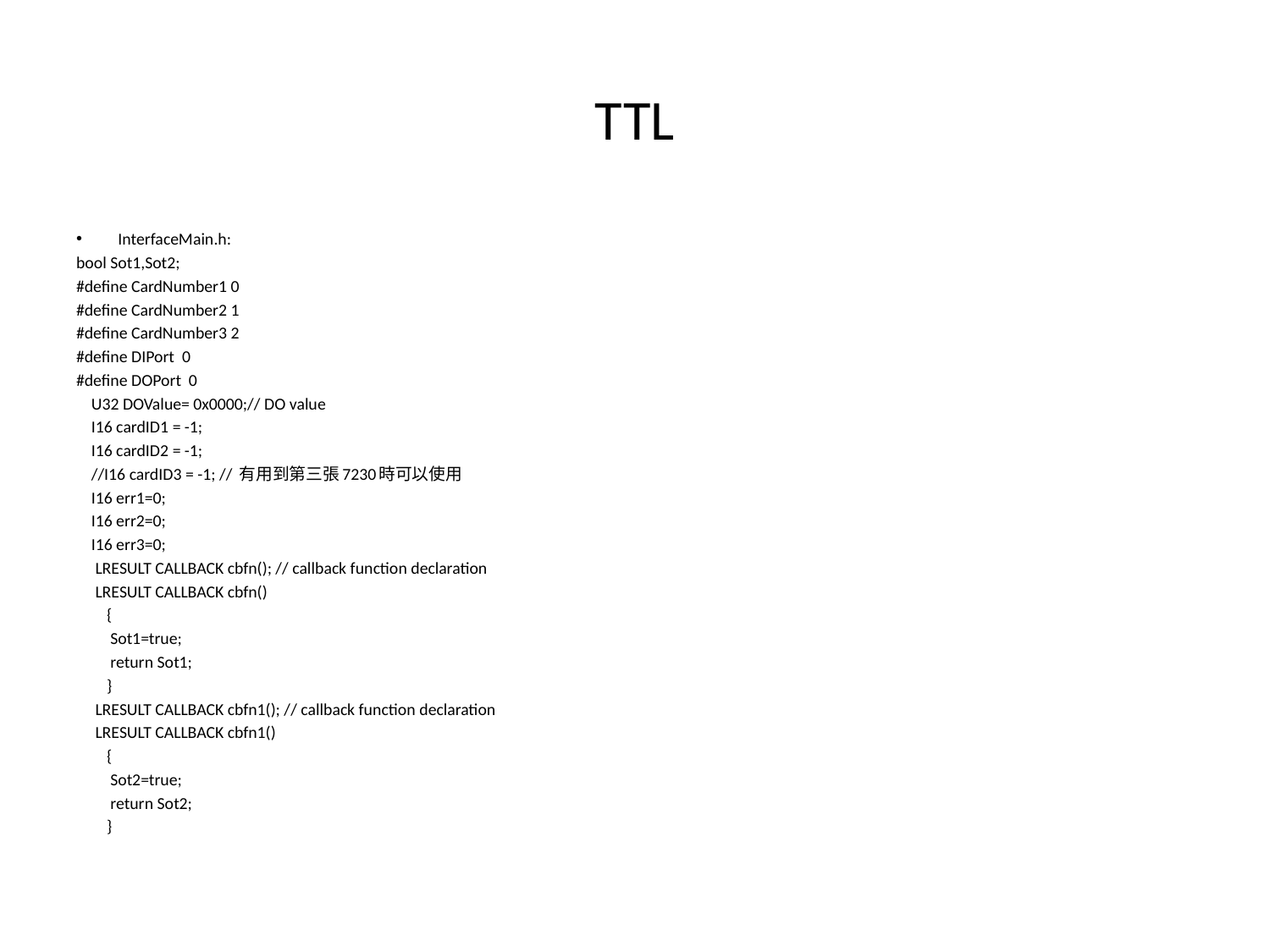

# TTL
InterfaceMain.h:
bool Sot1,Sot2;
#define CardNumber1 0
#define CardNumber2 1
#define CardNumber3 2
#define DIPort  0
#define DOPort  0
    U32 DOValue= 0x0000;// DO value
    I16 cardID1 = -1;
    I16 cardID2 = -1;
    //I16 cardID3 = -1; // 有用到第三張7230時可以使用
    I16 err1=0;
    I16 err2=0;
    I16 err3=0;
     LRESULT CALLBACK cbfn(); // callback function declaration
     LRESULT CALLBACK cbfn()
        {
         Sot1=true;
         return Sot1;
        }
     LRESULT CALLBACK cbfn1(); // callback function declaration
     LRESULT CALLBACK cbfn1()
        {
         Sot2=true;
         return Sot2;
        }